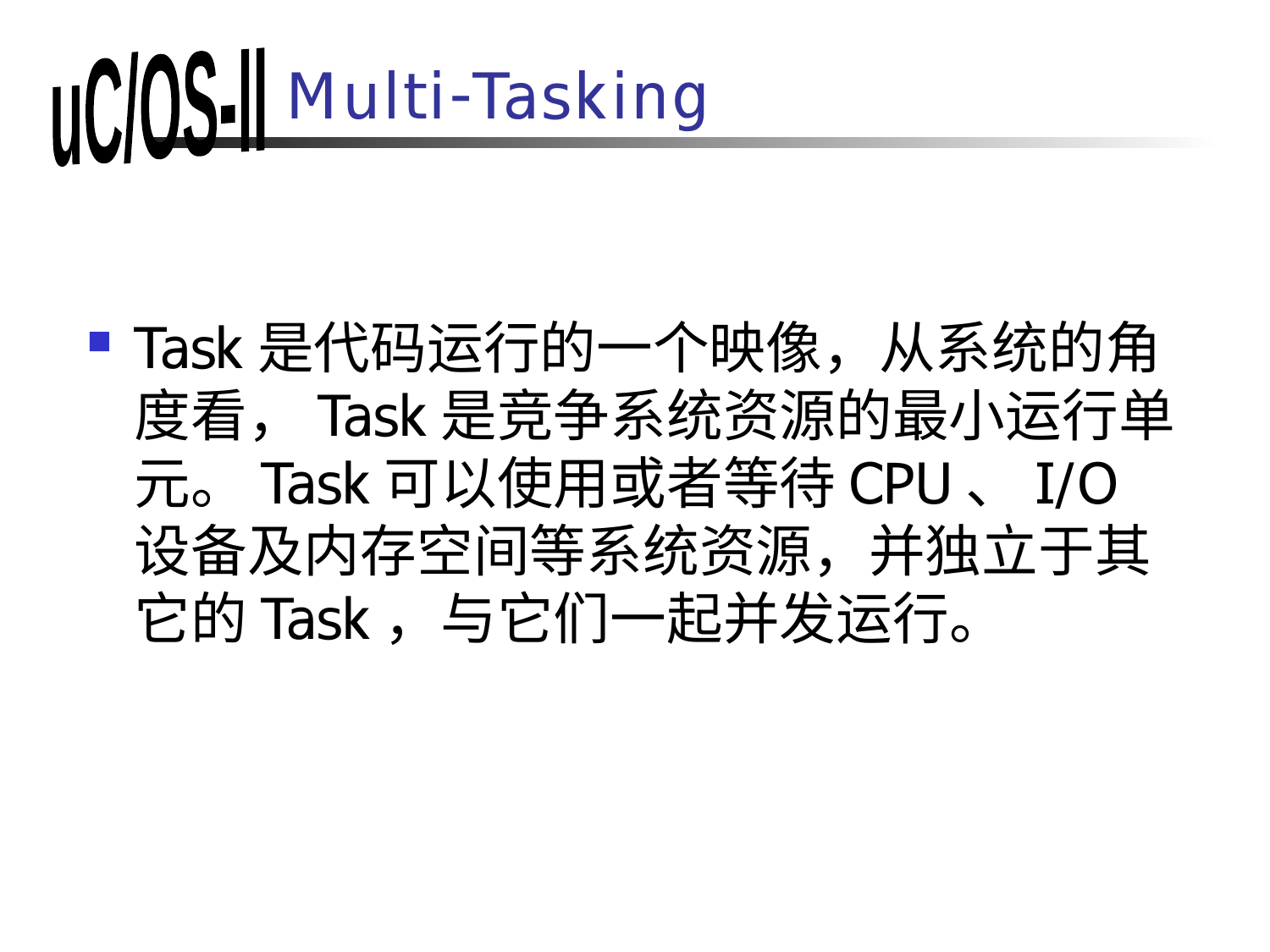

# Multi-Tasking
Task是代码运行的一个映像，从系统的角度看，Task是竞争系统资源的最小运行单元。Task可以使用或者等待CPU、I/O设备及内存空间等系统资源，并独立于其它的Task，与它们一起并发运行。